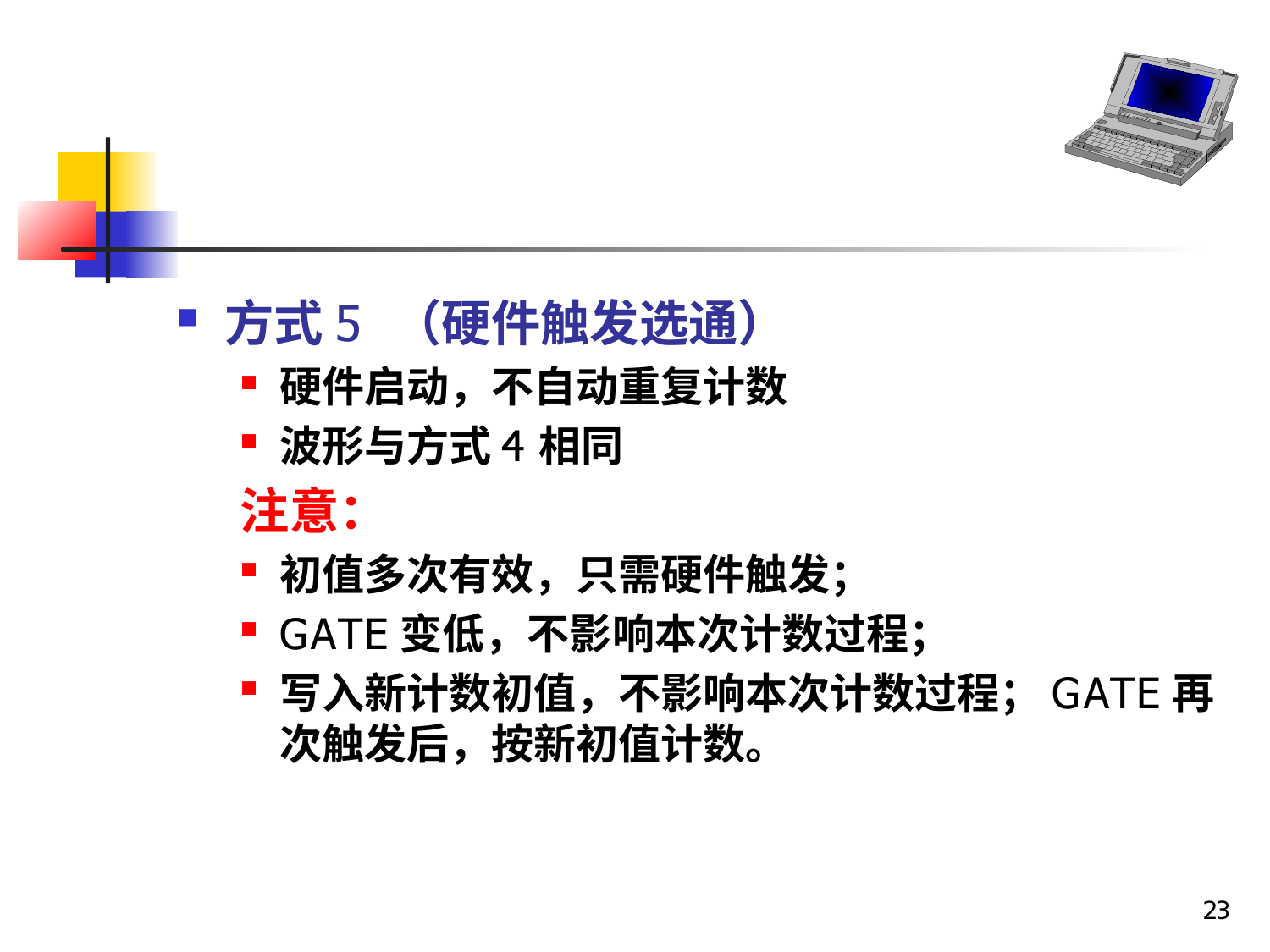

方式5 （硬件触发选通）
硬件启动，不自动重复计数
波形与方式4相同
注意：
初值多次有效，只需硬件触发；
GATE变低，不影响本次计数过程；
写入新计数初值，不影响本次计数过程；GATE再次触发后，按新初值计数。
23